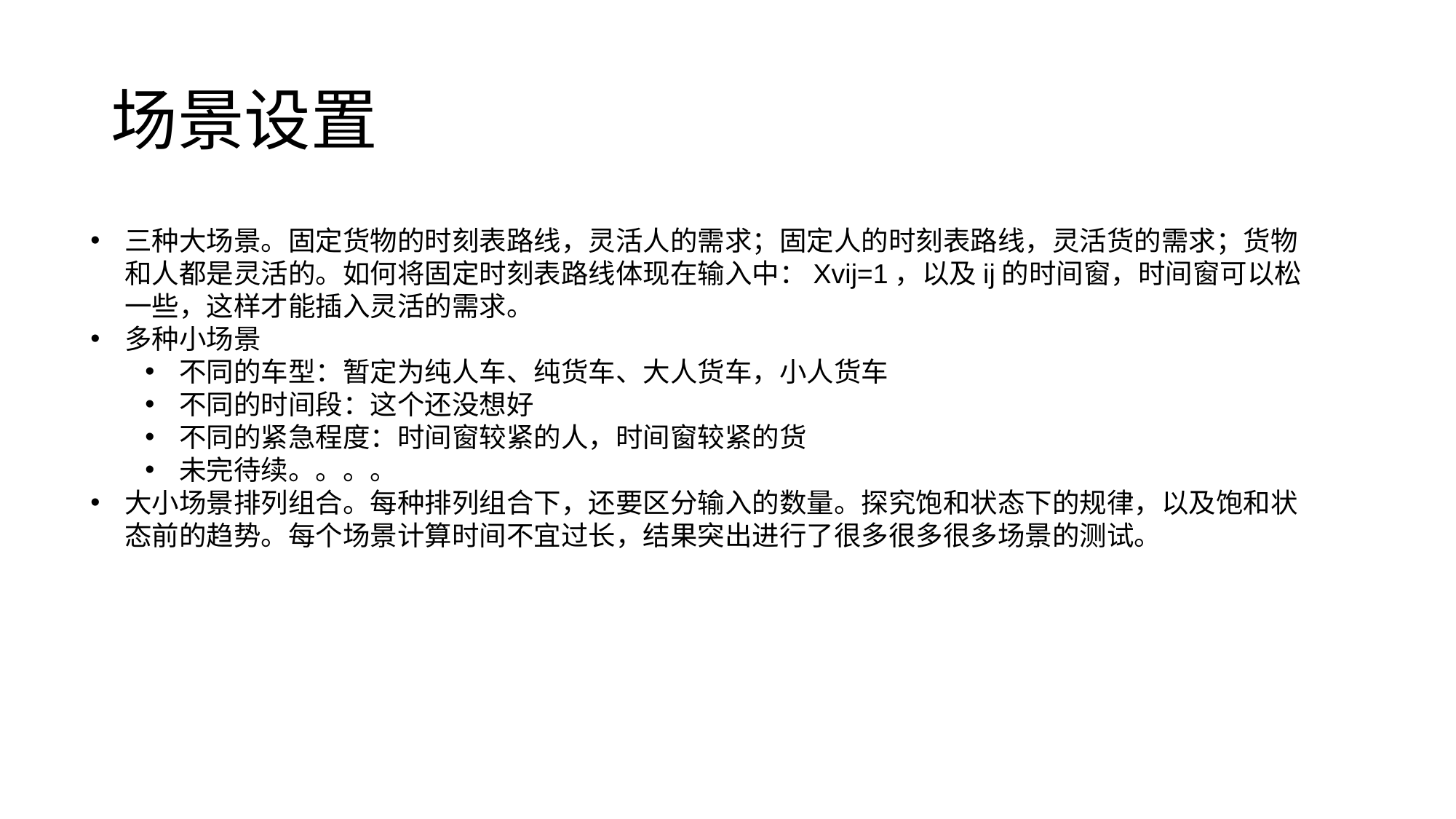

# 场景设置
三种大场景。固定货物的时刻表路线，灵活人的需求；固定人的时刻表路线，灵活货的需求；货物和人都是灵活的。如何将固定时刻表路线体现在输入中：Xvij=1，以及ij的时间窗，时间窗可以松一些，这样才能插入灵活的需求。
多种小场景
不同的车型：暂定为纯人车、纯货车、大人货车，小人货车
不同的时间段：这个还没想好
不同的紧急程度：时间窗较紧的人，时间窗较紧的货
未完待续。。。。
大小场景排列组合。每种排列组合下，还要区分输入的数量。探究饱和状态下的规律，以及饱和状态前的趋势。每个场景计算时间不宜过长，结果突出进行了很多很多很多场景的测试。